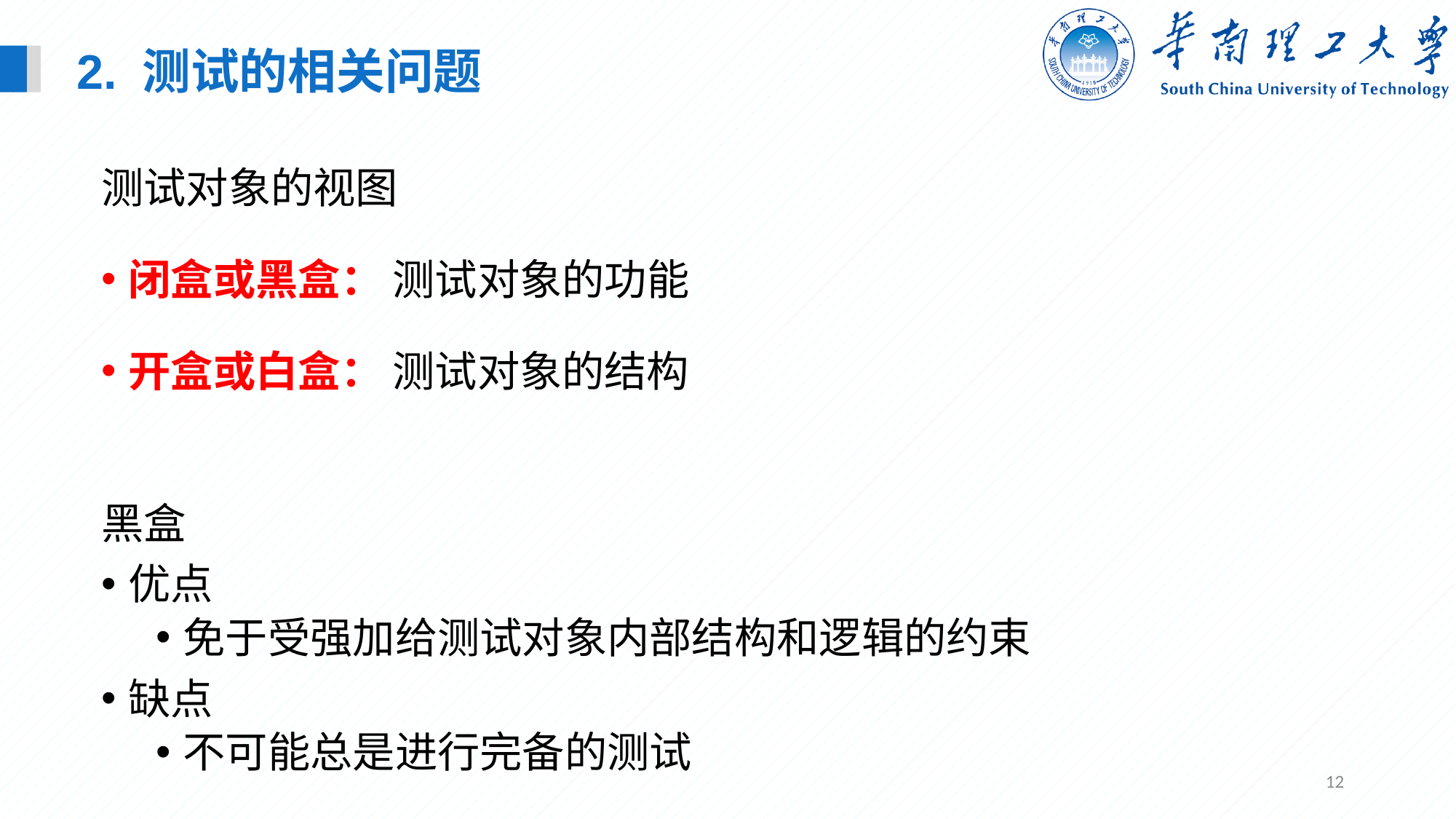

2. 测试的相关问题
测试对象的视图
闭盒或黑盒： 测试对象的功能
开盒或白盒： 测试对象的结构

黑盒
优点
免于受强加给测试对象内部结构和逻辑的约束
缺点
不可能总是进行完备的测试

12